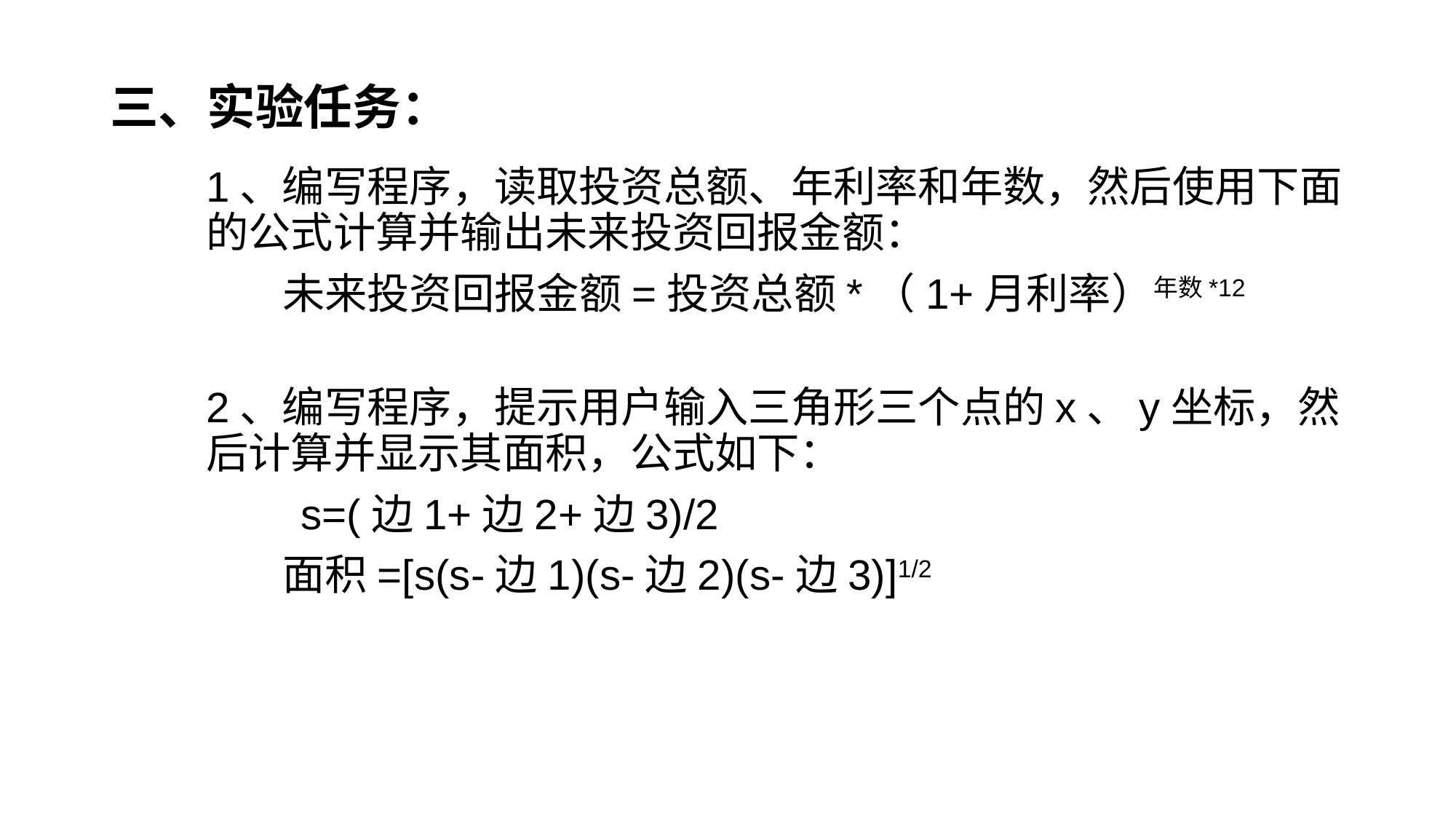

# 三、实验任务：
1、编写程序，读取投资总额、年利率和年数，然后使用下面的公式计算并输出未来投资回报金额：
       未来投资回报金额=投资总额*（1+月利率）年数*12

2、编写程序，提示用户输入三角形三个点的x、y坐标，然后计算并显示其面积，公式如下：
        s=(边1+边2+边3)/2
       面积=[s(s-边1)(s-边2)(s-边3)]1/2